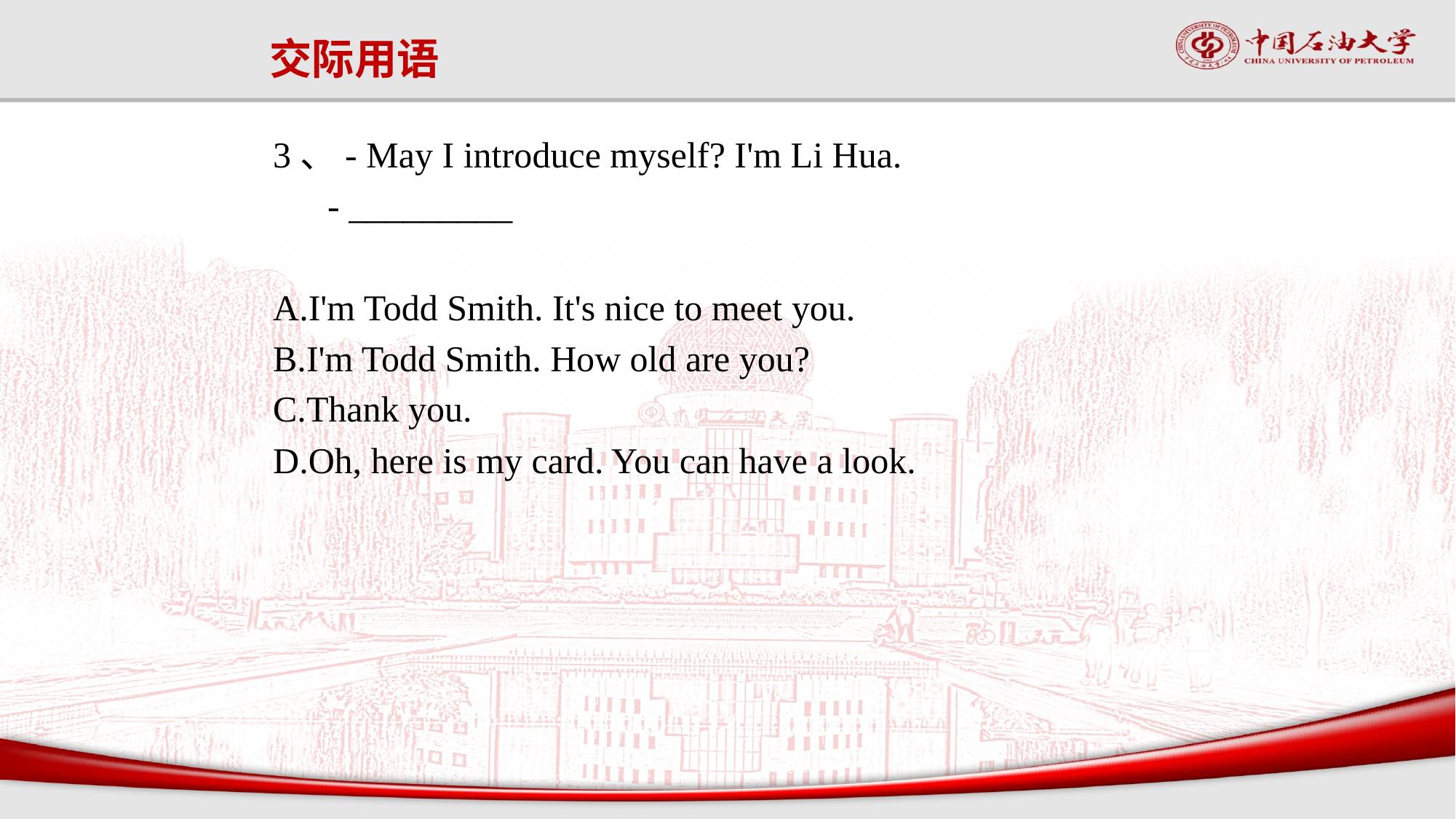

# 交际用语
3、- May I introduce myself? I'm Li Hua.
      - _________

A.I'm Todd Smith. It's nice to meet you.
B.I'm Todd Smith. How old are you?
C.Thank you.
D.Oh, here is my card. You can have a look.